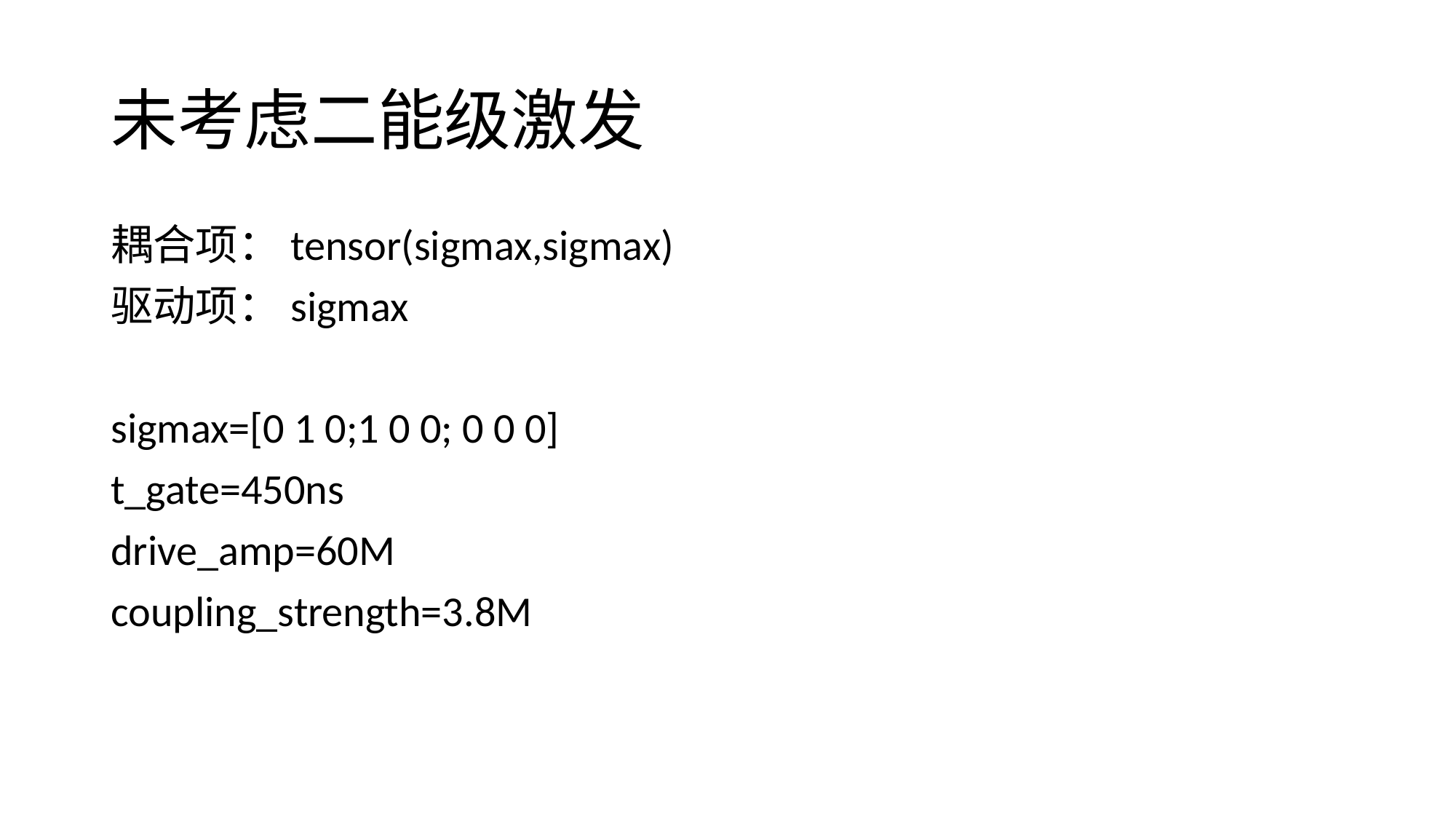

# 未考虑二能级激发
耦合项：tensor(sigmax,sigmax)
驱动项：sigmax

sigmax=[0 1 0;1 0 0; 0 0 0]
t_gate=450ns
drive_amp=60M
coupling_strength=3.8M